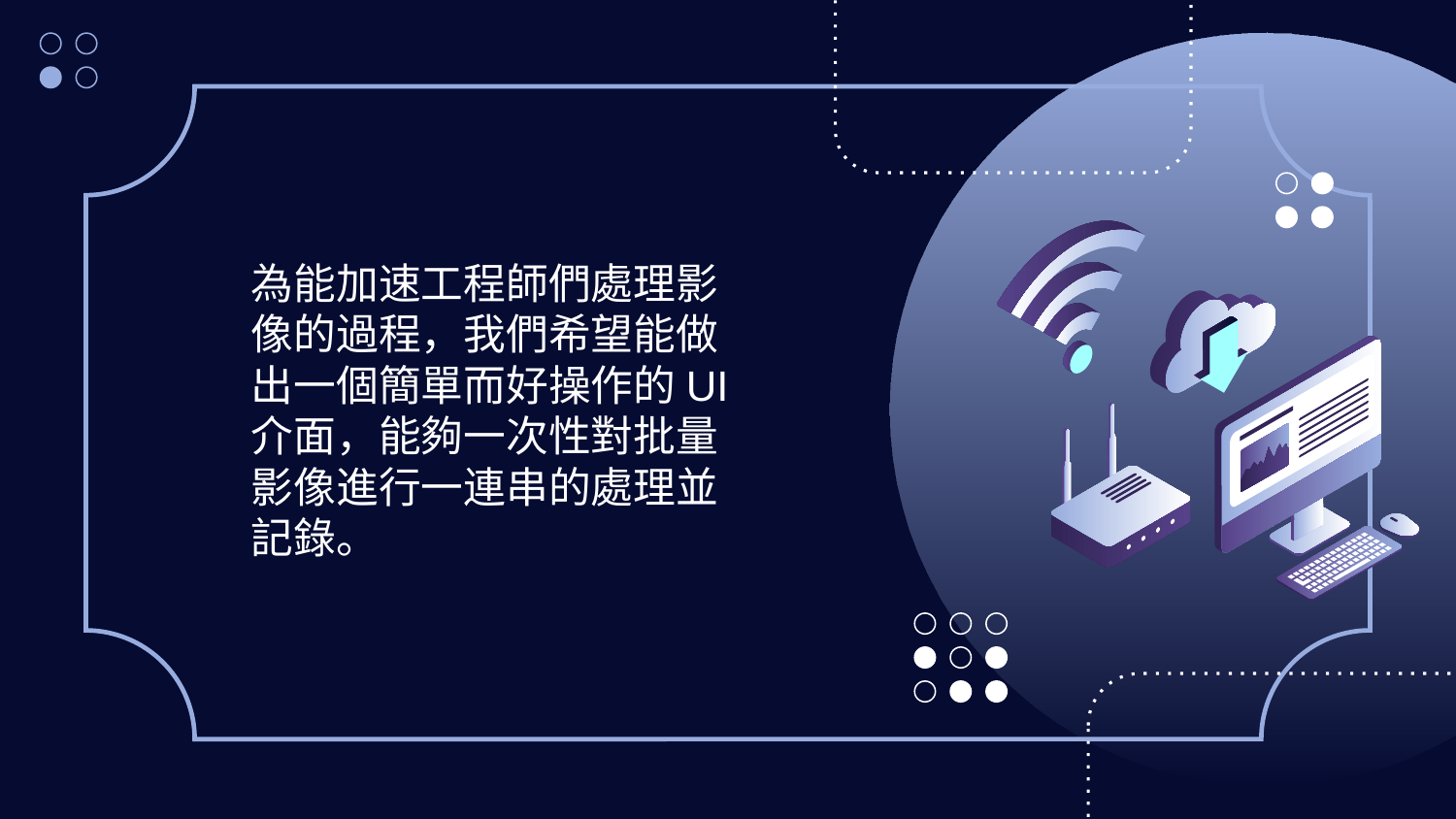

為能加速工程師們處理影像的過程，我們希望能做出一個簡單而好操作的UI介面，能夠一次性對批量影像進行一連串的處理並記錄。